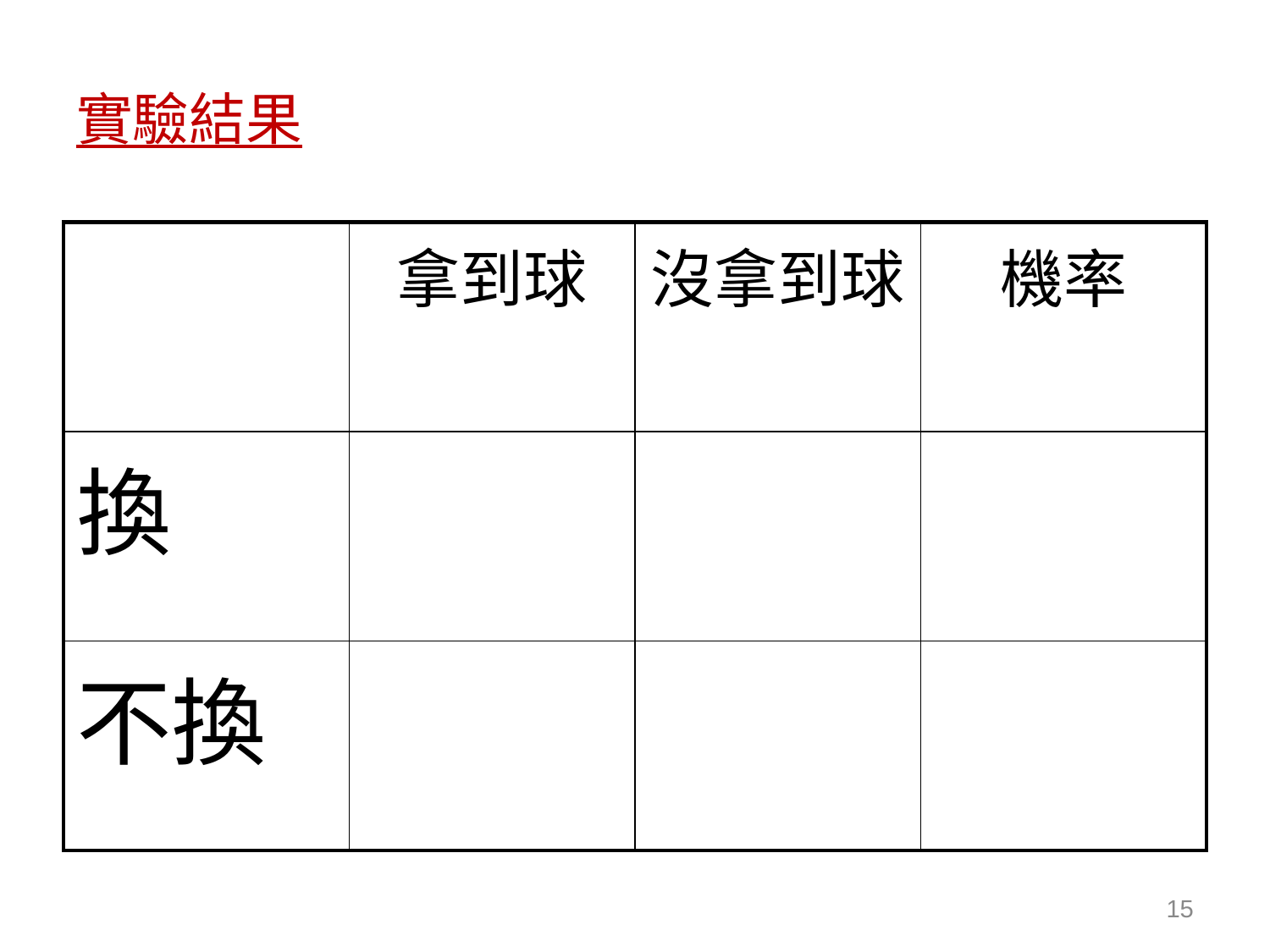

# 實驗結果
|  | 拿到球 | 沒拿到球 | 機率 |
| --- | --- | --- | --- |
| 換 |  |  |  |
| 不換 |  |  |  |
15